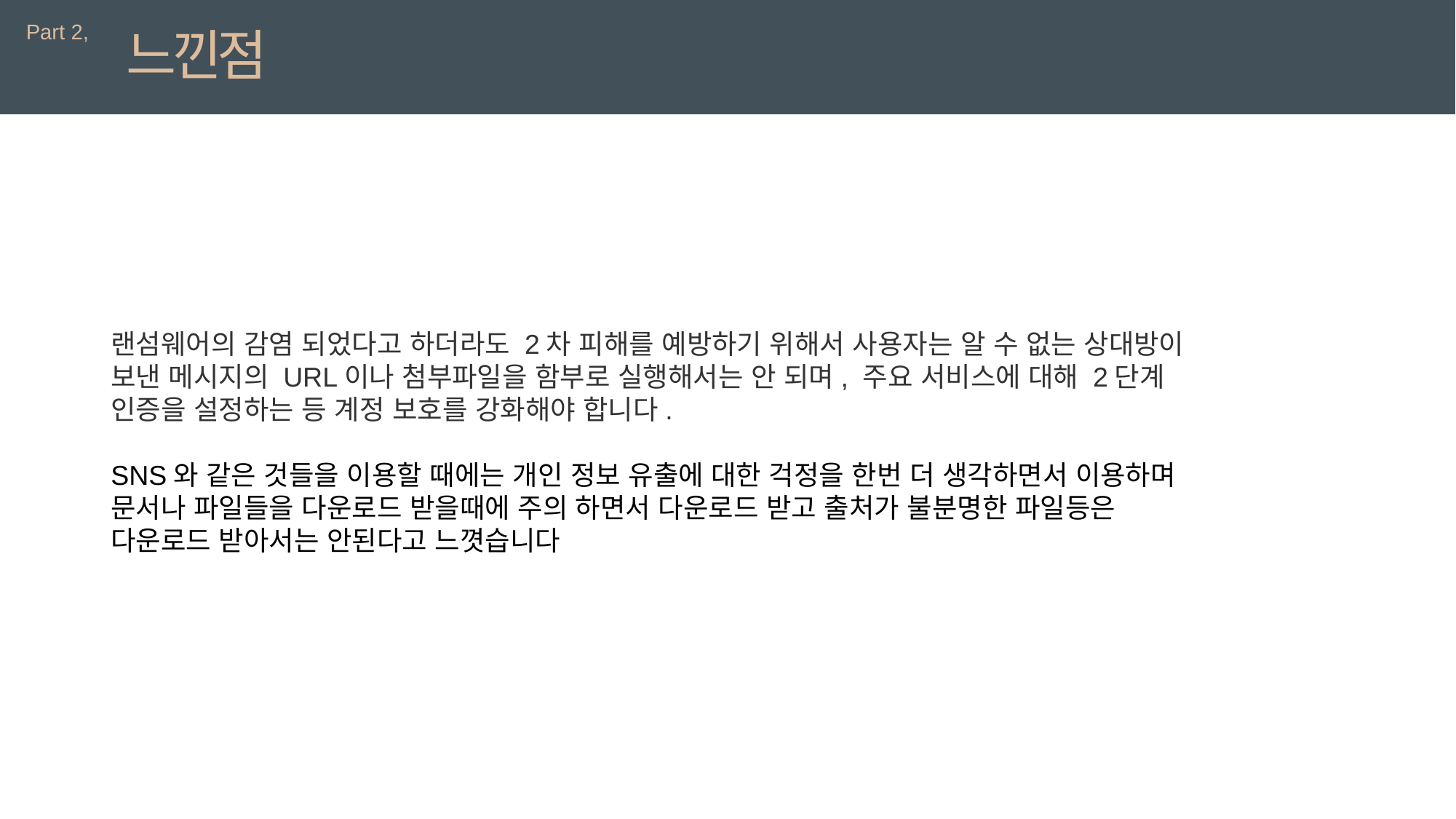

Part 2,
느낀점
랜섬웨어의 감염 되었다고 하더라도 2차 피해를 예방하기 위해서 사용자는 알 수 없는 상대방이 보낸 메시지의 URL이나 첨부파일을 함부로 실행해서는 안 되며, 주요 서비스에 대해 2단계 인증을 설정하는 등 계정 보호를 강화해야 합니다.

SNS와 같은 것들을 이용할 때에는 개인 정보 유출에 대한 걱정을 한번 더 생각하면서 이용하며 문서나 파일들을 다운로드 받을때에 주의 하면서 다운로드 받고 출처가 불분명한 파일등은 다운로드 받아서는 안된다고 느꼇습니다